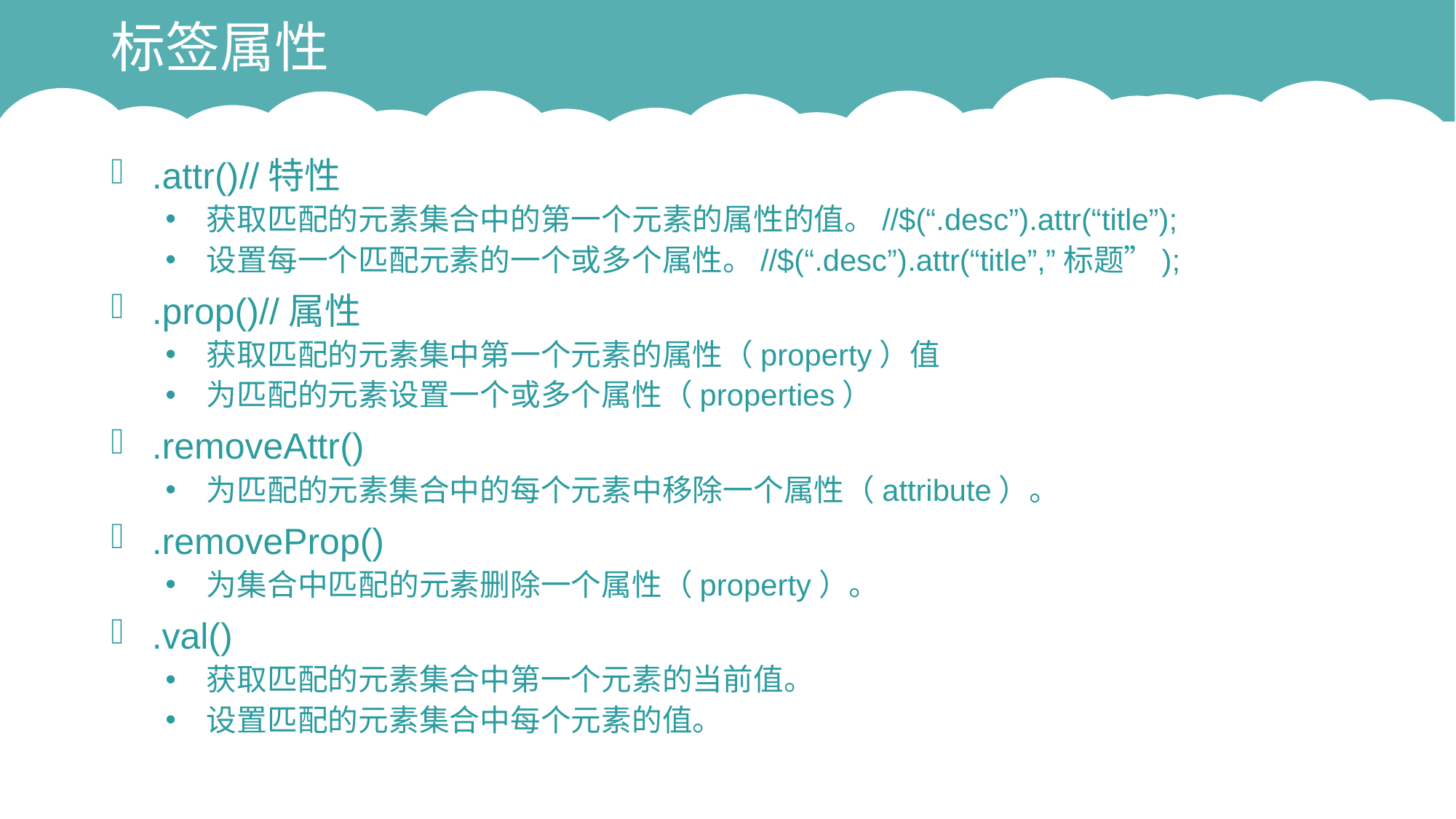

# 标签属性
.attr()//特性
获取匹配的元素集合中的第一个元素的属性的值。//$(“.desc”).attr(“title”);
设置每一个匹配元素的一个或多个属性。//$(“.desc”).attr(“title”,”标题”);
.prop()//属性
获取匹配的元素集中第一个元素的属性（property）值
为匹配的元素设置一个或多个属性（properties）
.removeAttr()
为匹配的元素集合中的每个元素中移除一个属性（attribute）。
.removeProp()
为集合中匹配的元素删除一个属性（property）。
.val()
获取匹配的元素集合中第一个元素的当前值。
设置匹配的元素集合中每个元素的值。